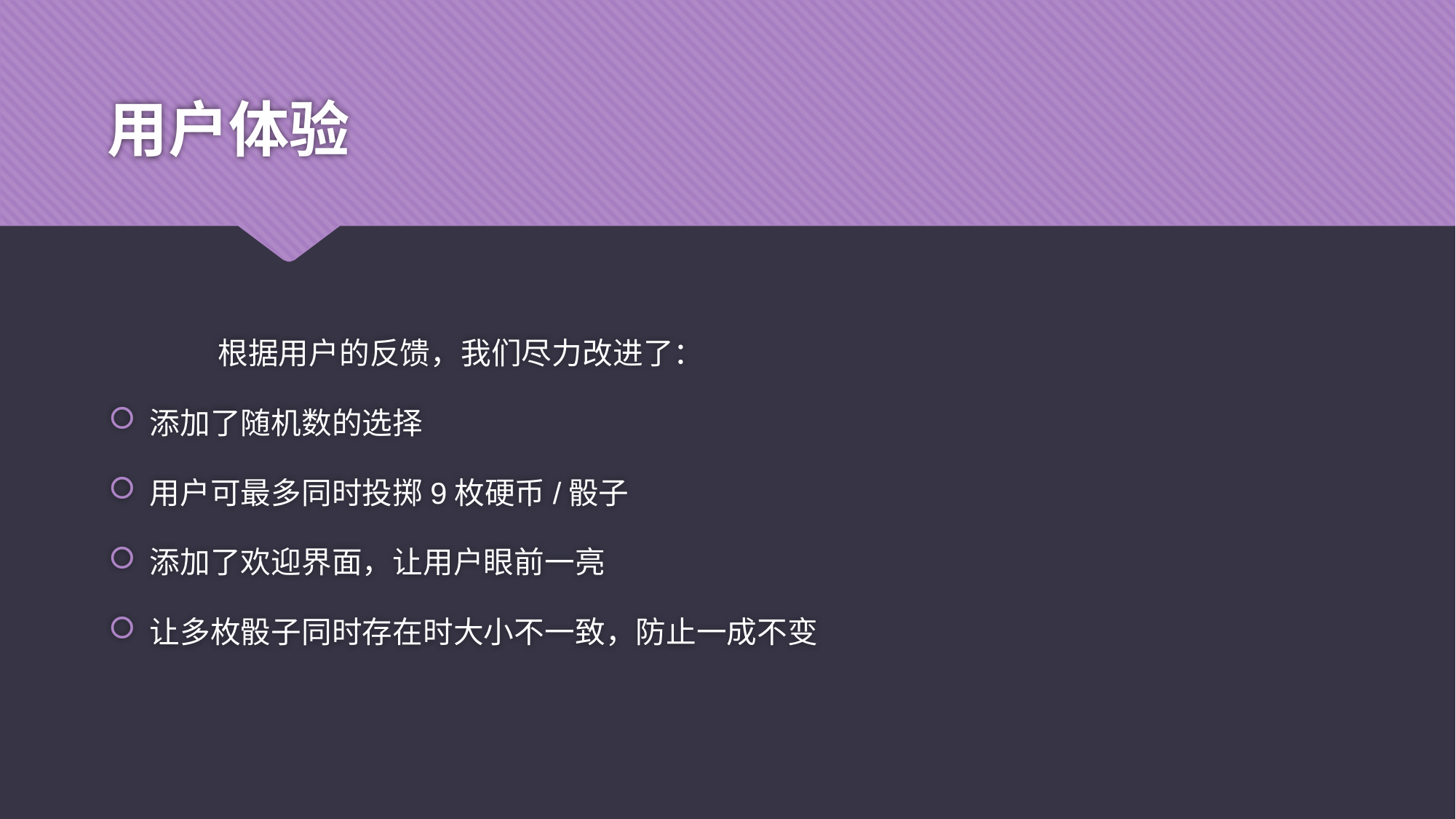

# 用户体验
	根据用户的反馈，我们尽力改进了：
添加了随机数的选择
用户可最多同时投掷9枚硬币/骰子
添加了欢迎界面，让用户眼前一亮
让多枚骰子同时存在时大小不一致，防止一成不变